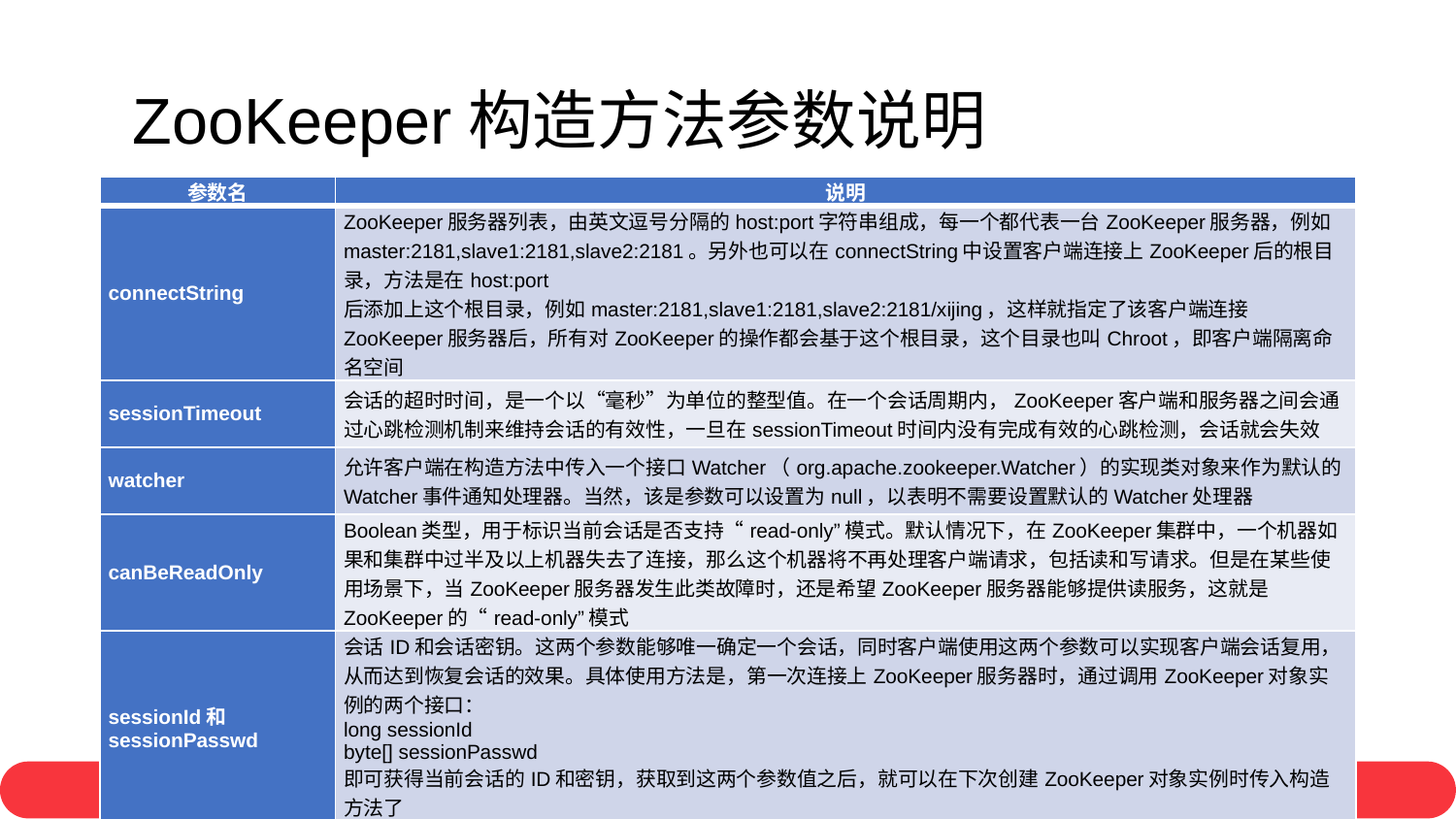

# ZooKeeper构造方法参数说明
| 参数名 | 说明 |
| --- | --- |
| connectString | ZooKeeper服务器列表，由英文逗号分隔的host:port字符串组成，每一个都代表一台ZooKeeper服务器，例如master:2181,slave1:2181,slave2:2181。另外也可以在connectString中设置客户端连接上ZooKeeper后的根目录，方法是在host:port 后添加上这个根目录，例如master:2181,slave1:2181,slave2:2181/xijing，这样就指定了该客户端连接ZooKeeper服务器后，所有对ZooKeeper的操作都会基于这个根目录，这个目录也叫Chroot，即客户端隔离命名空间 |
| sessionTimeout | 会话的超时时间，是一个以“毫秒”为单位的整型值。在一个会话周期内，ZooKeeper客户端和服务器之间会通过心跳检测机制来维持会话的有效性，一旦在sessionTimeout时间内没有完成有效的心跳检测，会话就会失效 |
| watcher | 允许客户端在构造方法中传入一个接口Watcher（org.apache.zookeeper.Watcher）的实现类对象来作为默认的Watcher事件通知处理器。当然，该是参数可以设置为null，以表明不需要设置默认的Watcher处理器 |
| canBeReadOnly | Boolean类型，用于标识当前会话是否支持“read-only”模式。默认情况下，在ZooKeeper集群中，一个机器如果和集群中过半及以上机器失去了连接，那么这个机器将不再处理客户端请求，包括读和写请求。但是在某些使用场景下，当ZooKeeper服务器发生此类故障时，还是希望ZooKeeper服务器能够提供读服务，这就是ZooKeeper的“read-only”模式 |
| sessionId和sessionPasswd | 会话ID和会话密钥。这两个参数能够唯一确定一个会话，同时客户端使用这两个参数可以实现客户端会话复用，从而达到恢复会话的效果。具体使用方法是，第一次连接上ZooKeeper服务器时，通过调用ZooKeeper对象实例的两个接口： long sessionId byte[] sessionPasswd 即可获得当前会话的ID和密钥，获取到这两个参数值之后，就可以在下次创建ZooKeeper对象实例时传入构造方法了 |